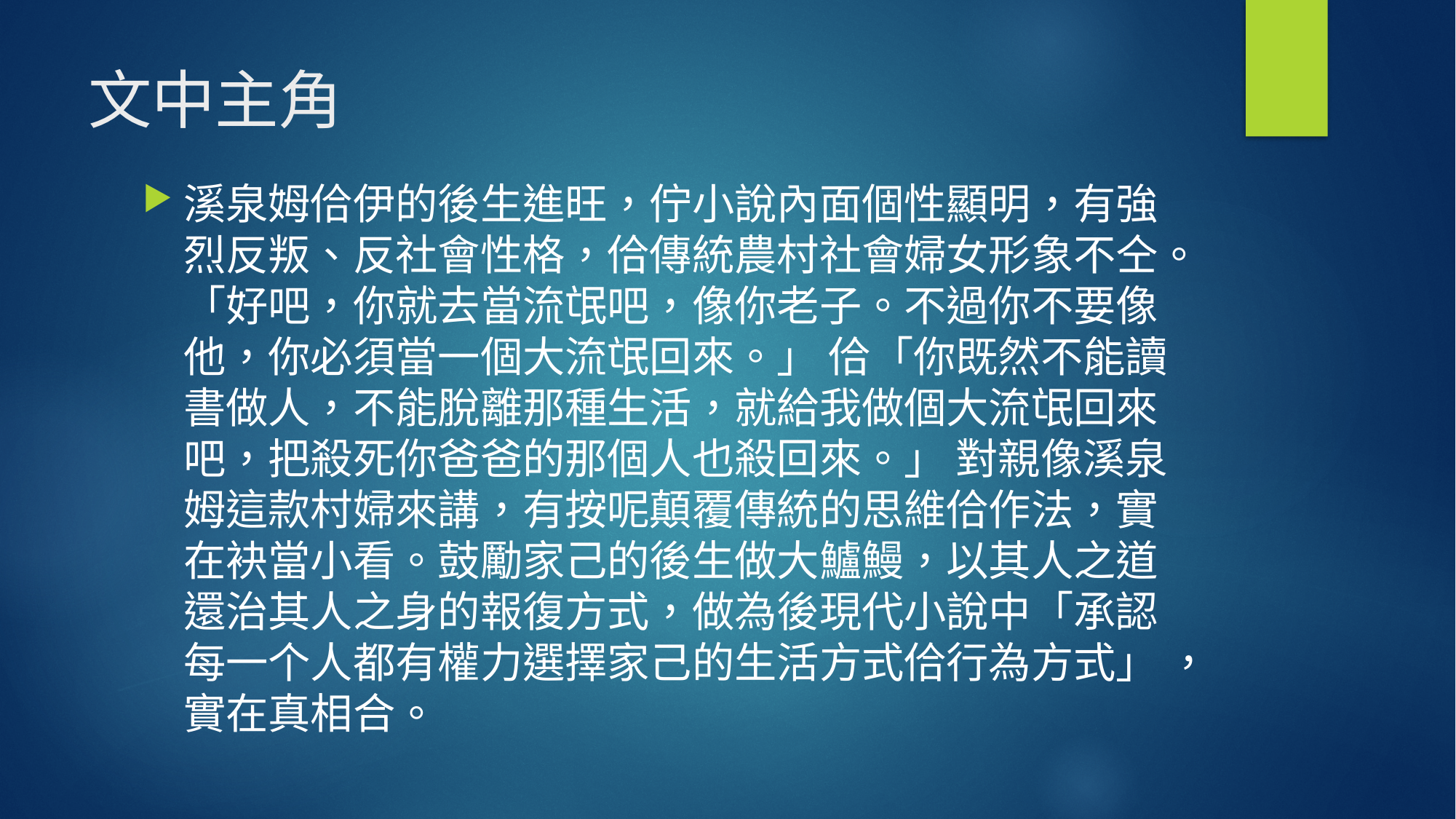

# 文中主角
溪泉姆佮伊的後生進旺，佇小說內面個性顯明，有強烈反叛、反社會性格，佮傳統農村社會婦女形象不仝。「好吧，你就去當流氓吧，像你老子。不過你不要像他，你必須當一個大流氓回來。」 佮「你既然不能讀書做人，不能脫離那種生活，就給我做個大流氓回來吧，把殺死你爸爸的那個人也殺回來。」 對親像溪泉姆這款村婦來講，有按呢顛覆傳統的思維佮作法，實在袂當小看。鼓勵家己的後生做大鱸鰻，以其人之道還治其人之身的報復方式，做為後現代小說中「承認每一个人都有權力選擇家己的生活方式佮行為方式」 ，實在真相合。